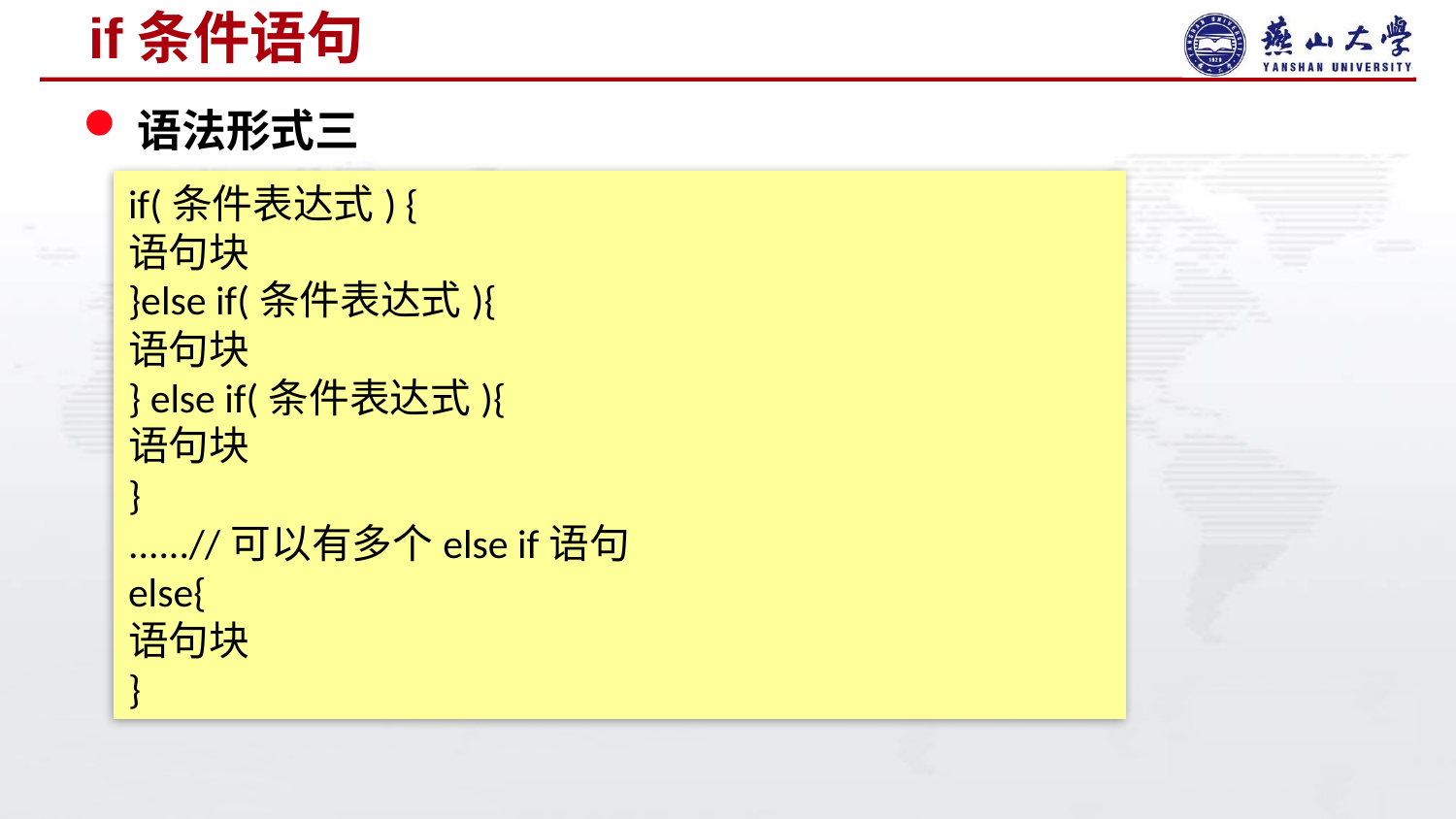

# if条件语句
语法形式三

if(条件表达式) {
语句块
}else if(条件表达式){
语句块
} else if(条件表达式){
语句块
}
......//可以有多个else if语句
else{
语句块
}